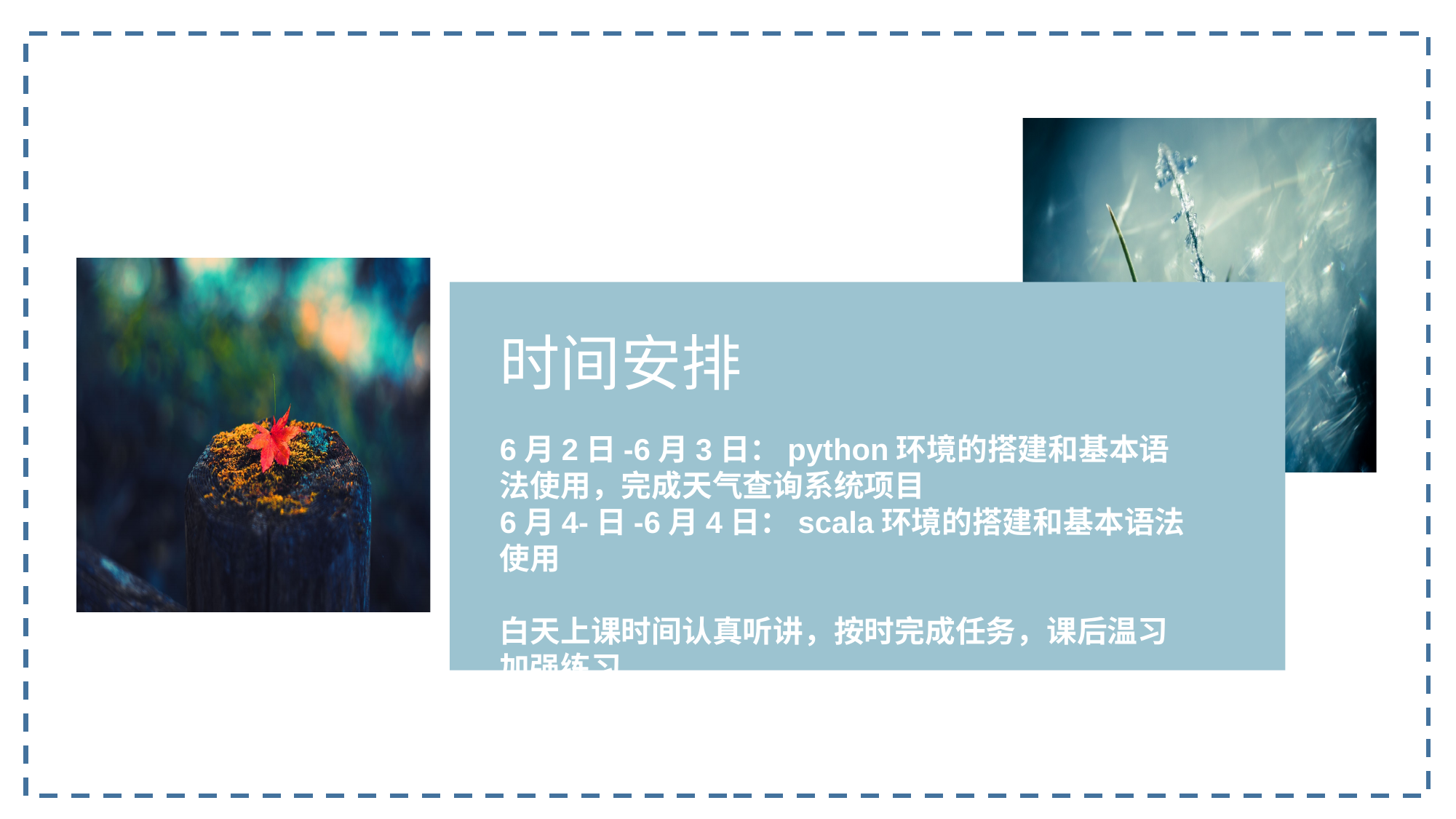

时间安排
6月2日-6月3日：python环境的搭建和基本语法使用，完成天气查询系统项目
6月4-日-6月4日：scala环境的搭建和基本语法使用

白天上课时间认真听讲，按时完成任务，课后温习加强练习